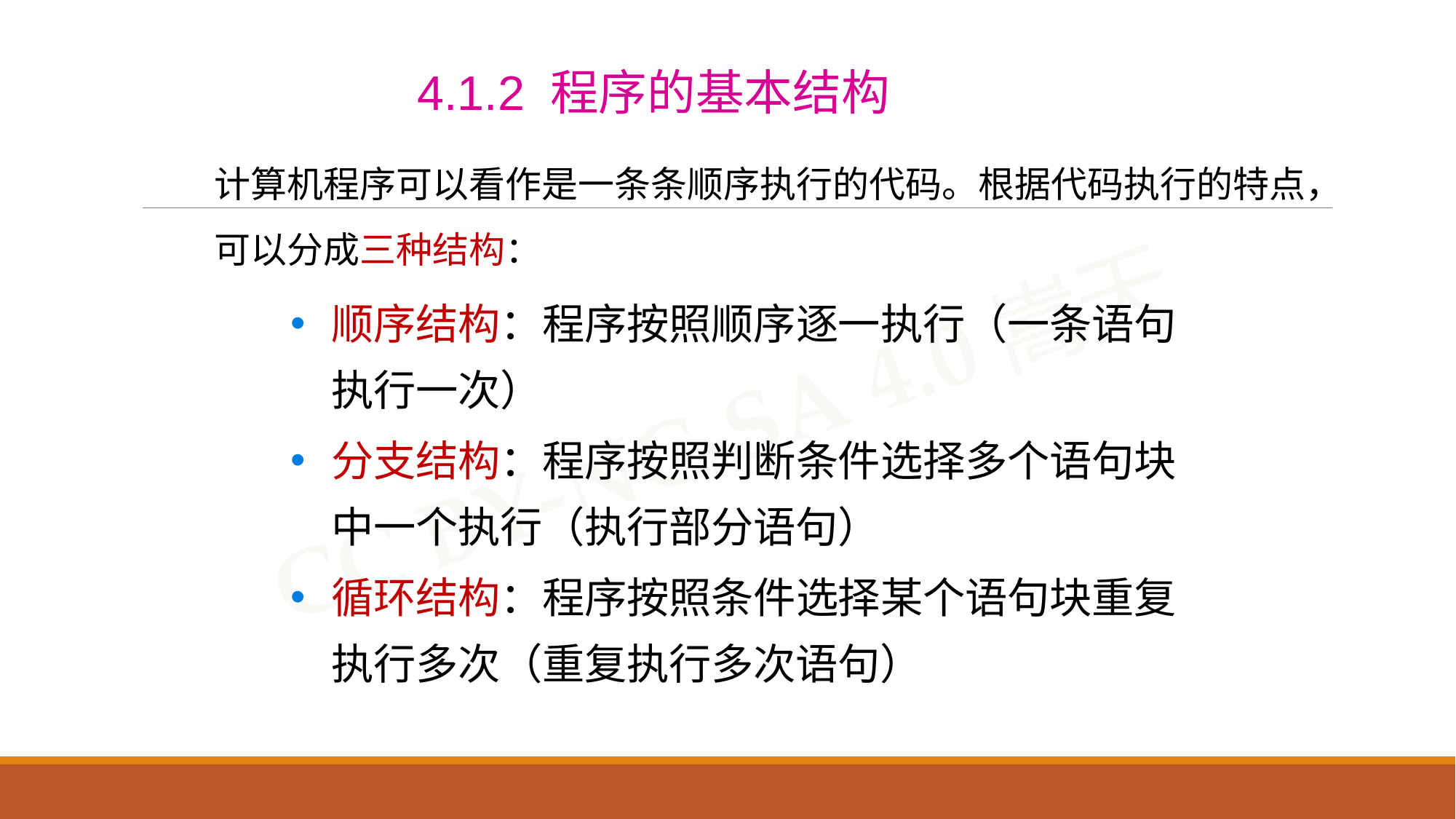

4.1.2 程序的基本结构
计算机程序可以看作是一条条顺序执行的代码。根据代码执行的特点，可以分成三种结构：

顺序结构：程序按照顺序逐一执行（一条语句执行一次）
分支结构：程序按照判断条件选择多个语句块中一个执行（执行部分语句）
循环结构：程序按照条件选择某个语句块重复执行多次（重复执行多次语句）